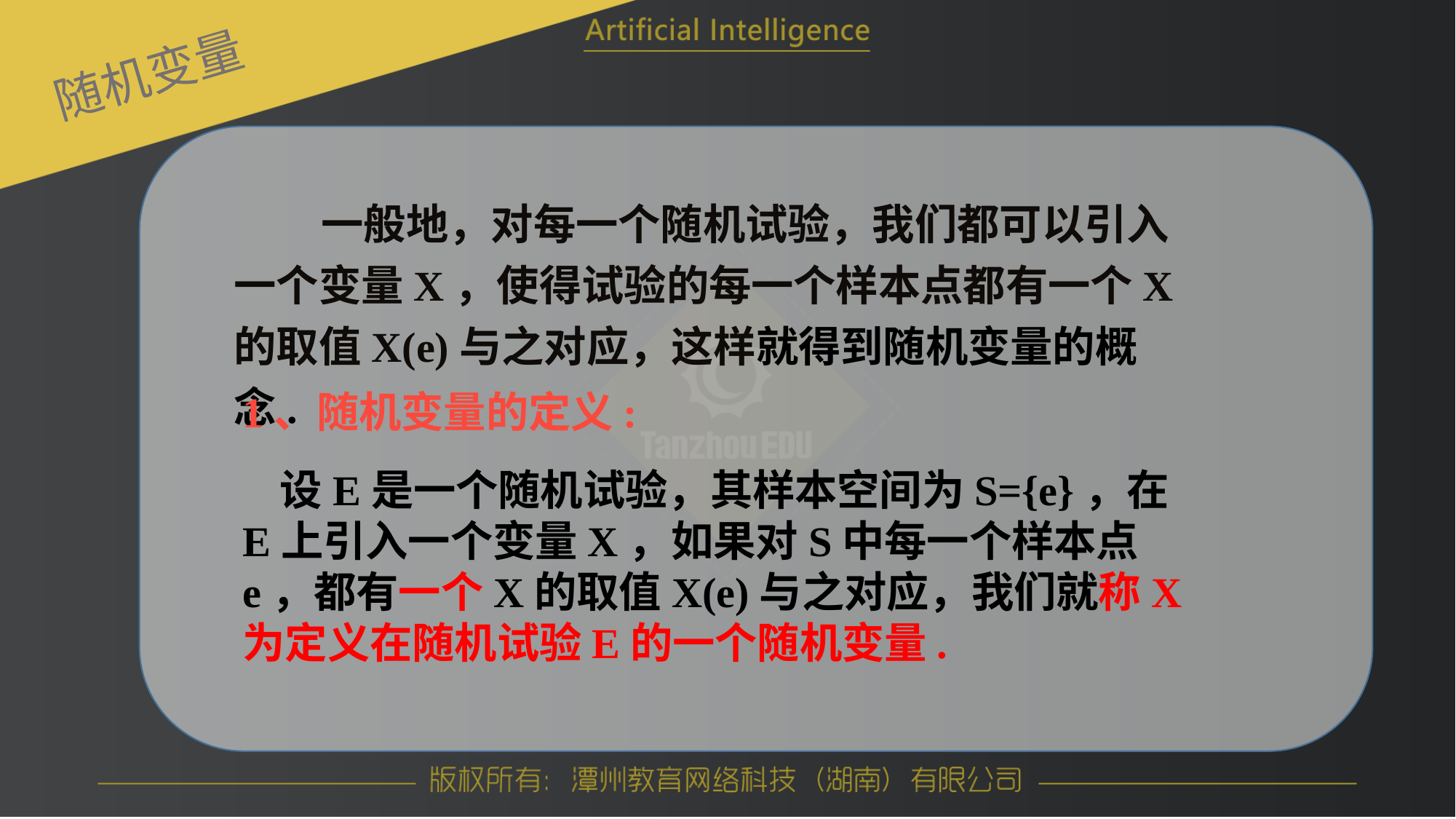

随机变量

        一般地，对每一个随机试验，我们都可以引入一个变量X，使得试验的每一个样本点都有一个X的取值X(e)与之对应，这样就得到随机变量的概念.
1、随机变量的定义:
     设E是一个随机试验，其样本空间为S={e}，在E上引入一个变量X，如果对S中每一个样本点e，都有一个X的取值X(e)与之对应，我们就称X为定义在随机试验E的一个随机变量.